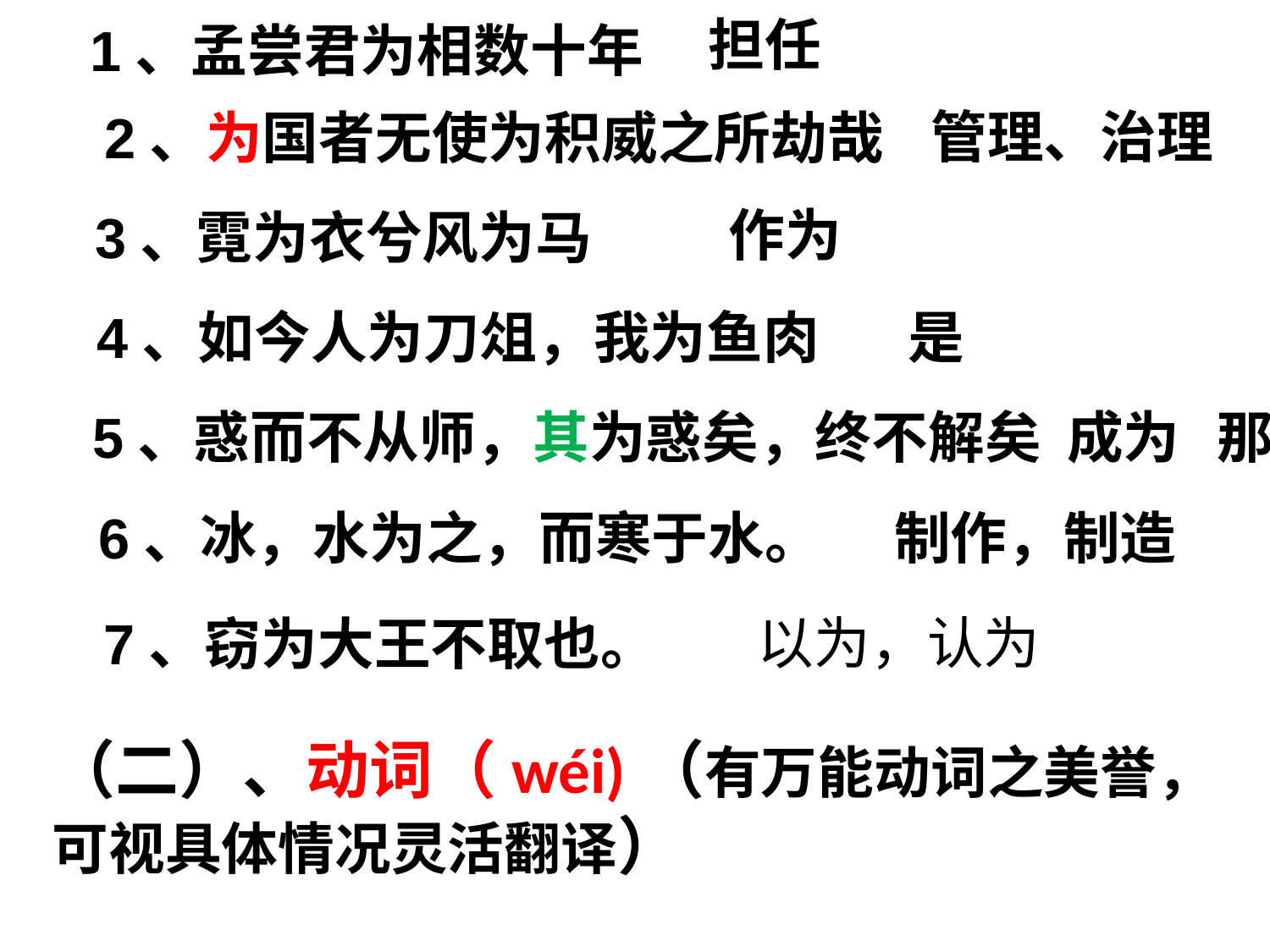

担任
1、孟尝君为相数十年
管理、治理
2、为国者无使为积威之所劫哉
作为
3、霓为衣兮风为马
4、如今人为刀俎，我为鱼肉
是
5、惑而不从师，其为惑矣，终不解矣
成为
那
6、冰，水为之，而寒于水。
制作，制造
以为，认为
7、窃为大王不取也。
（二）、动词（wéi)（有万能动词之美誉，可视具体情况灵活翻译）